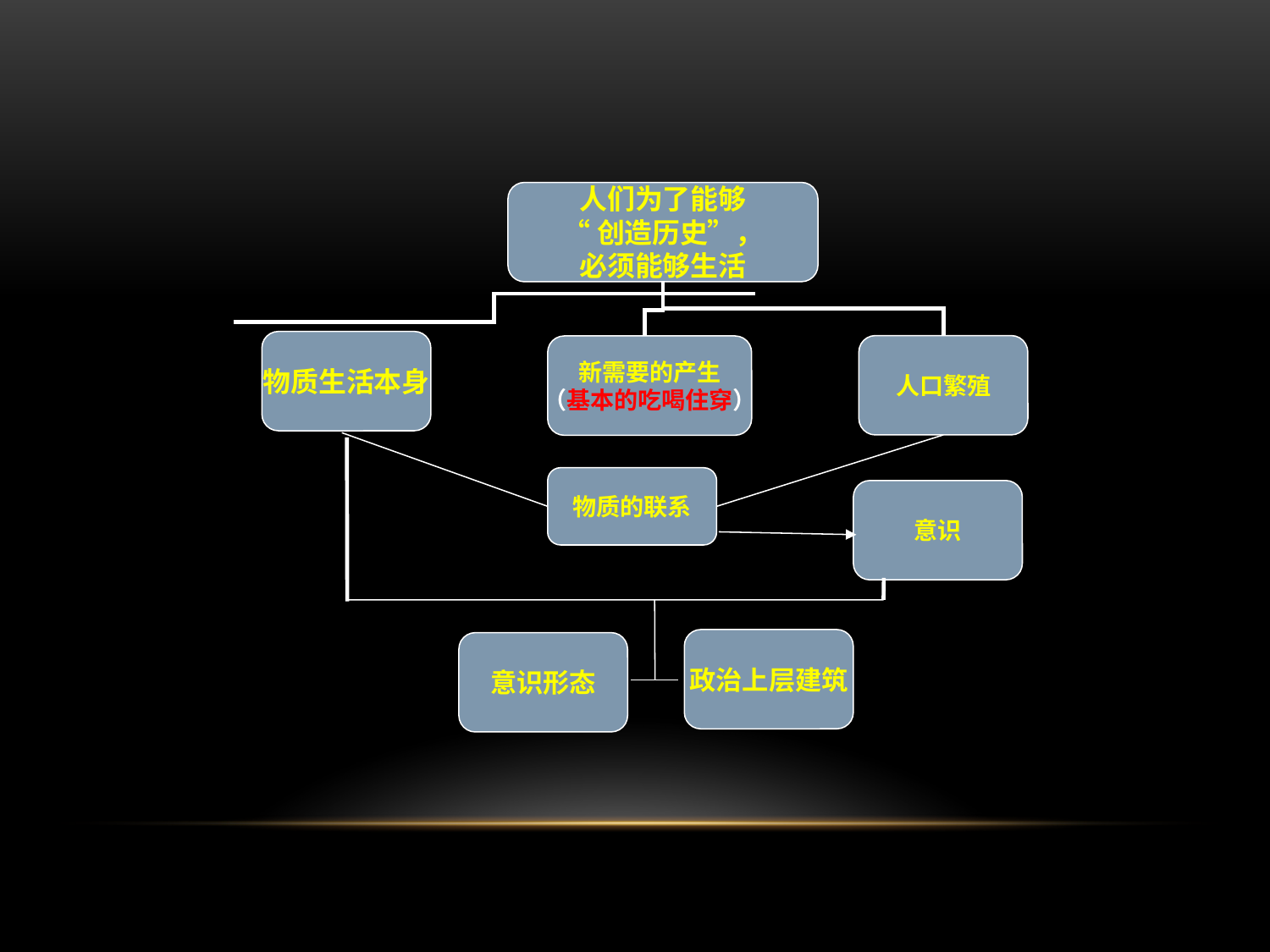

人们为了能够
“创造历史”，
必须能够生活
物质生活本身
人口繁殖
新需要的产生
（基本的吃喝住穿）
物质的联系
意识
政治上层建筑
意识形态